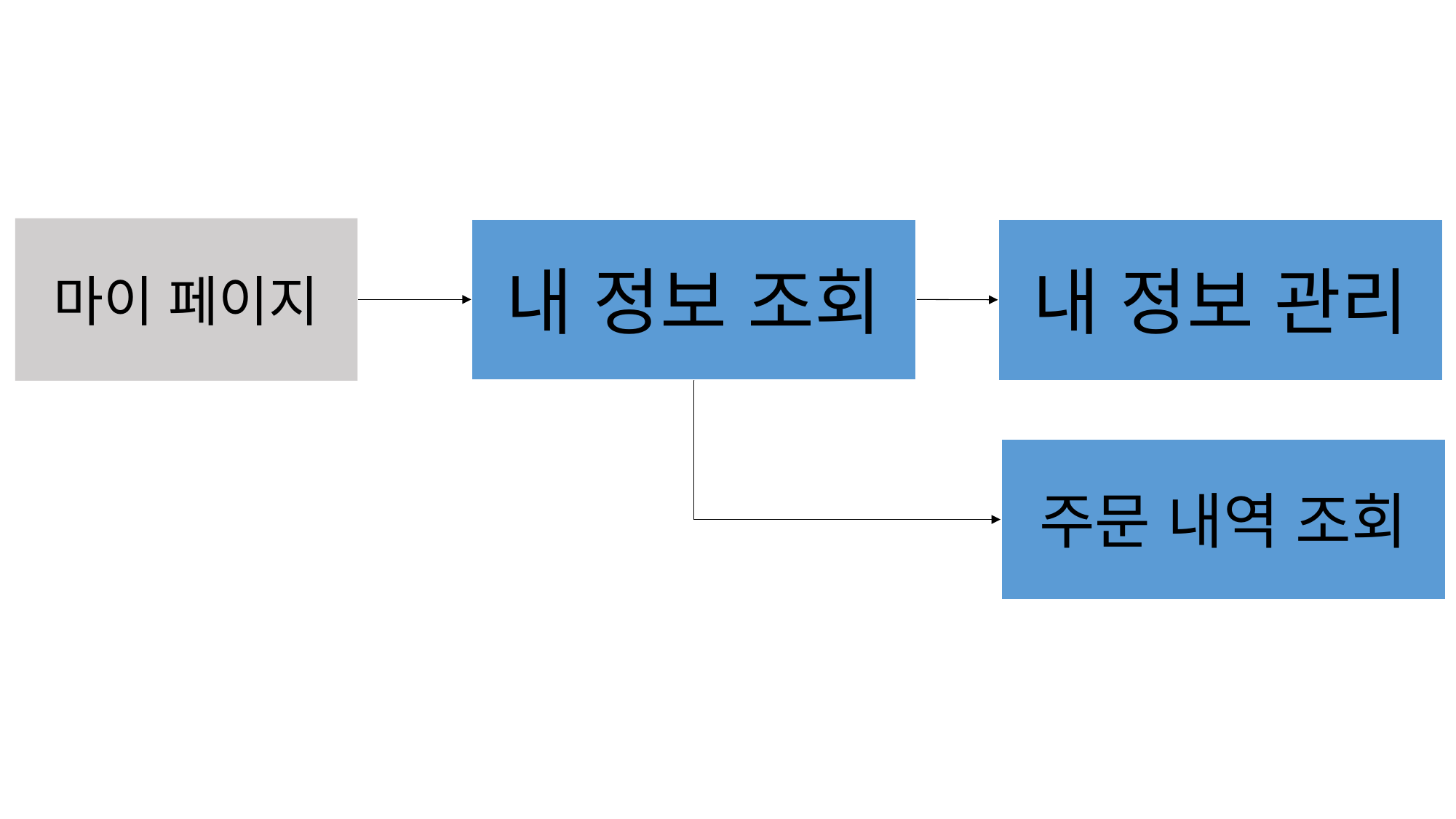

마이 페이지
내 정보 조회
내 정보 관리
주문 내역 조회